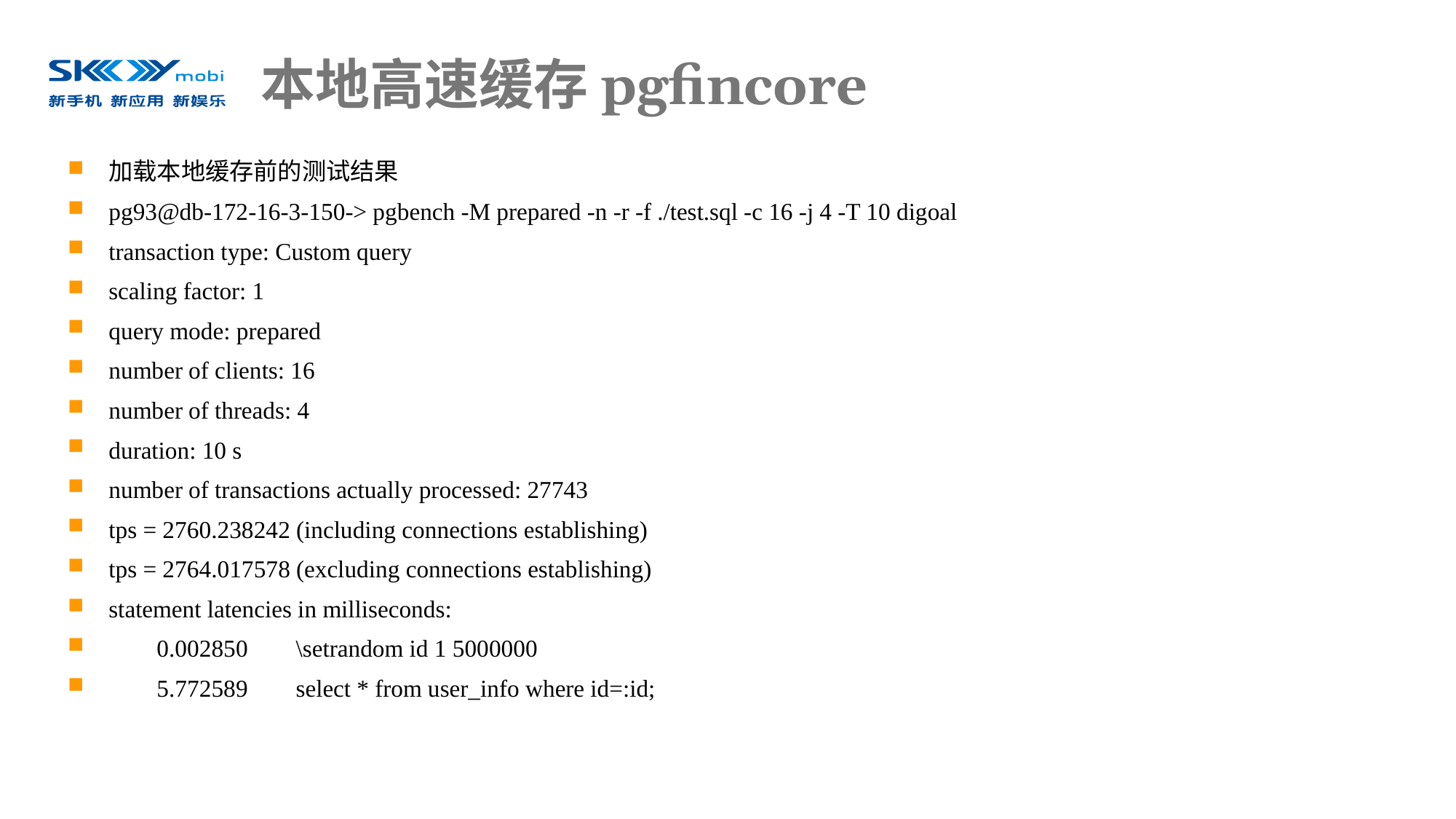

# 本地高速缓存pgfincore
加载本地缓存前的测试结果
pg93@db-172-16-3-150-> pgbench -M prepared -n -r -f ./test.sql -c 16 -j 4 -T 10 digoal
transaction type: Custom query
scaling factor: 1
query mode: prepared
number of clients: 16
number of threads: 4
duration: 10 s
number of transactions actually processed: 27743
tps = 2760.238242 (including connections establishing)
tps = 2764.017578 (excluding connections establishing)
statement latencies in milliseconds:
        0.002850        \setrandom id 1 5000000
        5.772589        select * from user_info where id=:id;